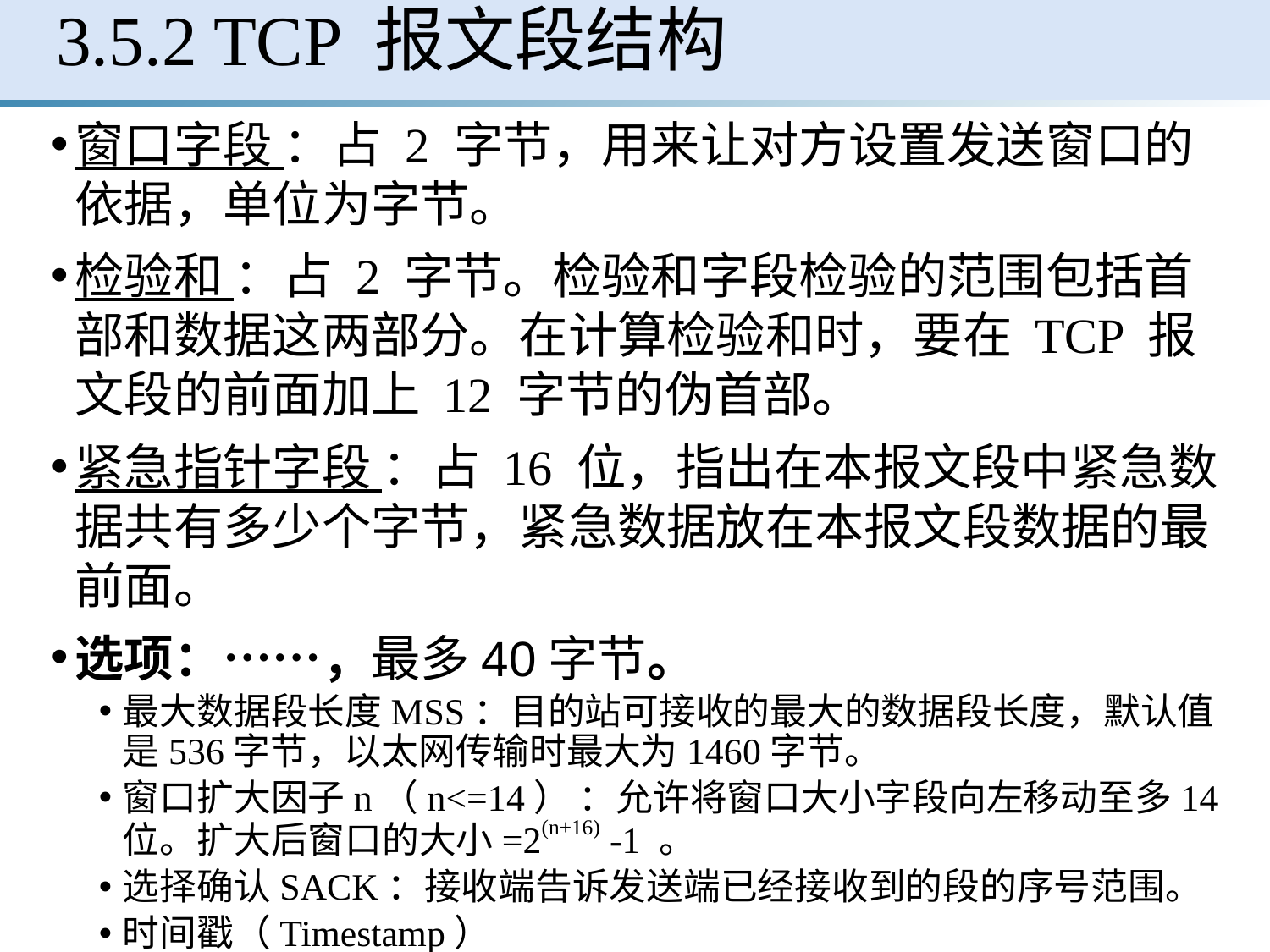

3.5.2 TCP 报文段结构
窗口字段 ：占 2 字节，用来让对方设置发送窗口的依据，单位为字节。
检验和 ：占 2 字节。检验和字段检验的范围包括首部和数据这两部分。在计算检验和时，要在 TCP 报文段的前面加上 12 字节的伪首部。
紧急指针字段 ：占 16 位，指出在本报文段中紧急数据共有多少个字节，紧急数据放在本报文段数据的最前面。
选项：……，最多40字节。
最大数据段长度MSS：目的站可接收的最大的数据段长度，默认值是536字节，以太网传输时最大为1460字节。
窗口扩大因子n（n<=14） ：允许将窗口大小字段向左移动至多14位。扩大后窗口的大小=2(n+16) -1 。
选择确认SACK：接收端告诉发送端已经接收到的段的序号范围。
时间戳（Timestamp）